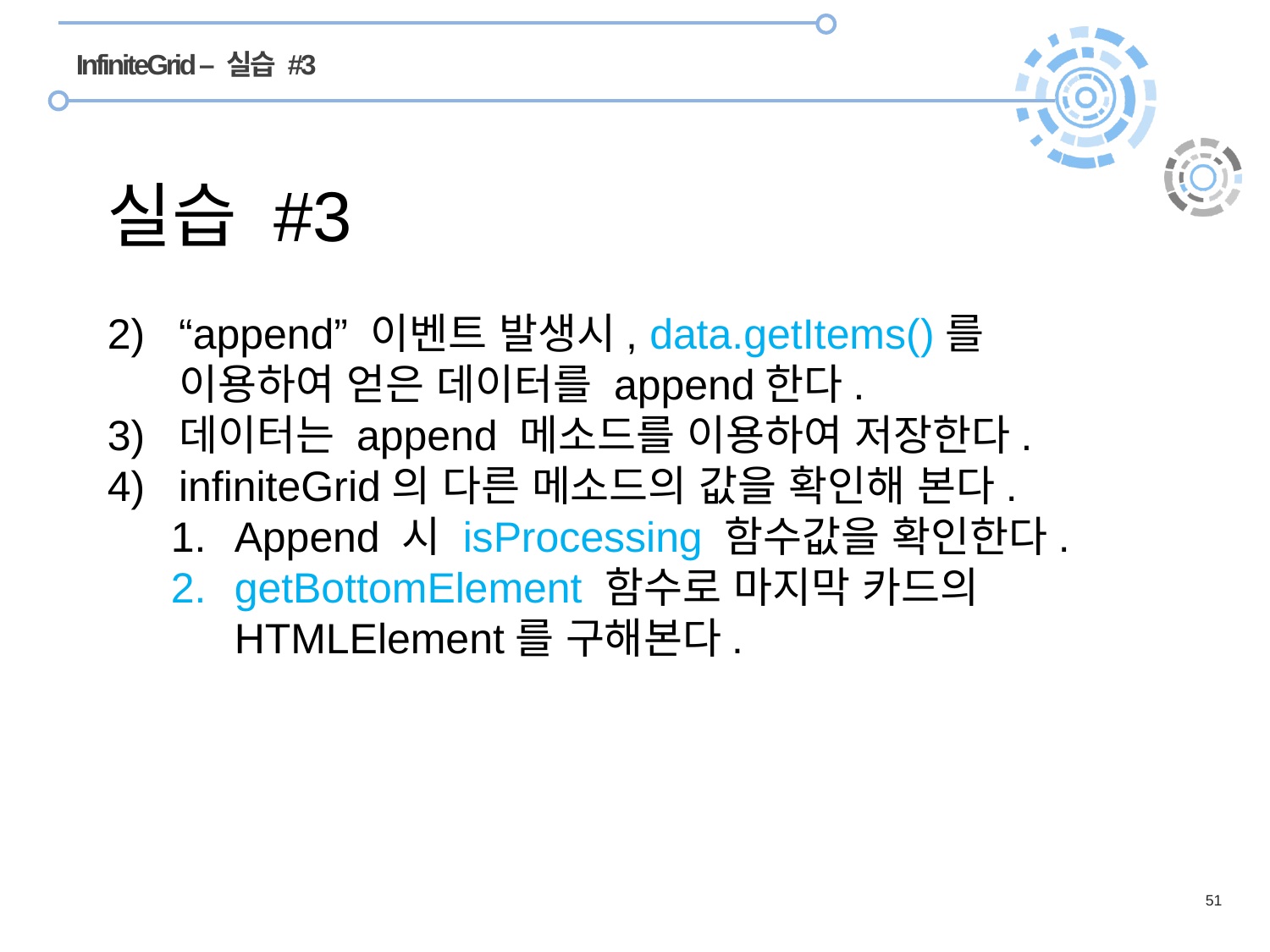

InfiniteGrid – 실습 #3
실습 #3

“append” 이벤트 발생시, data.getItems()를 이용하여 얻은 데이터를 append한다.
데이터는 append 메소드를 이용하여 저장한다.
infiniteGrid의 다른 메소드의 값을 확인해 본다.
Append 시 isProcessing 함수값을 확인한다.
getBottomElement 함수로 마지막 카드의 HTMLElement를 구해본다.